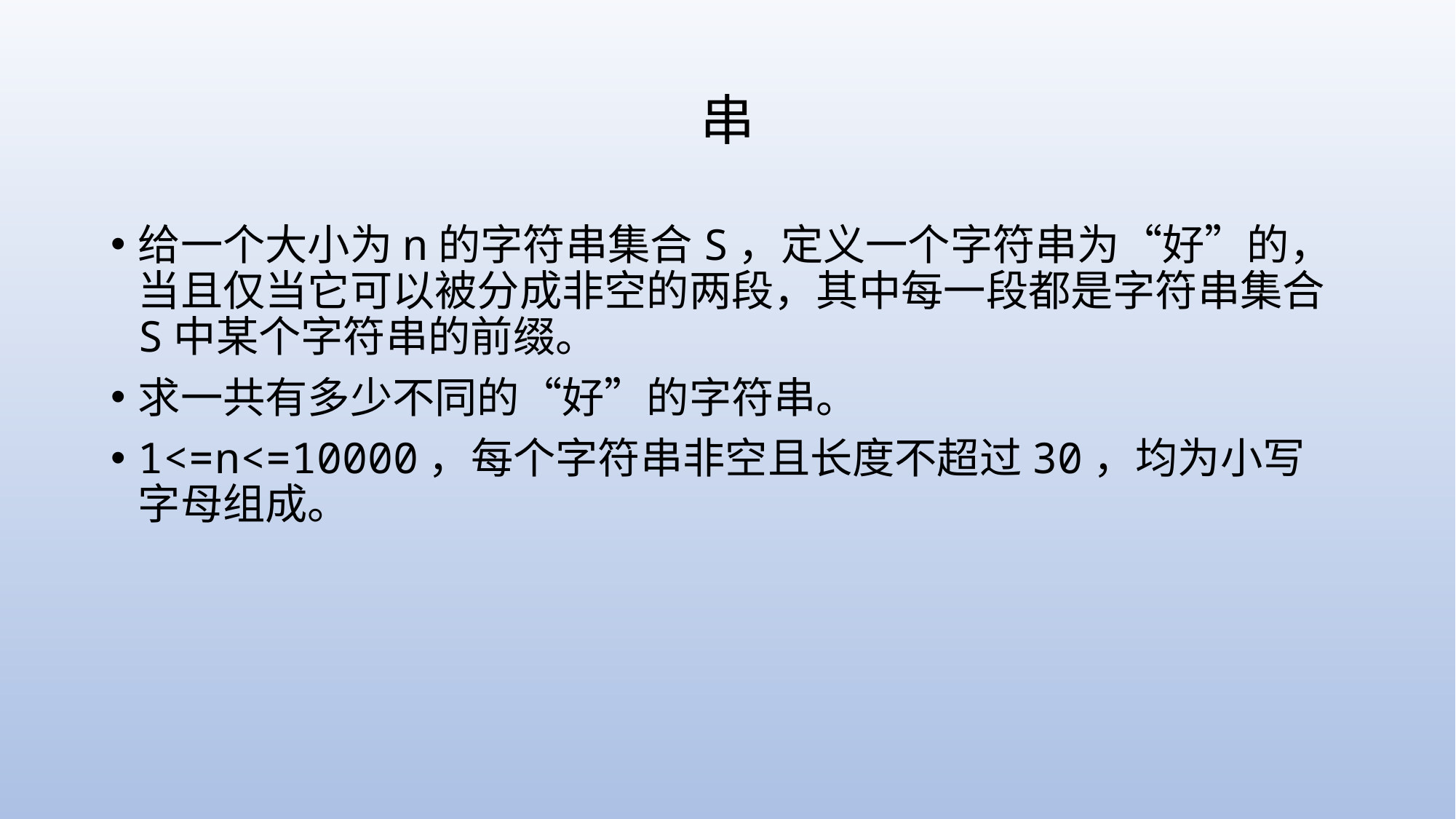

# 串
给一个大小为n的字符串集合S，定义一个字符串为“好”的，当且仅当它可以被分成非空的两段，其中每一段都是字符串集合S中某个字符串的前缀。
求一共有多少不同的“好”的字符串。
1<=n<=10000，每个字符串非空且长度不超过30，均为小写字母组成。